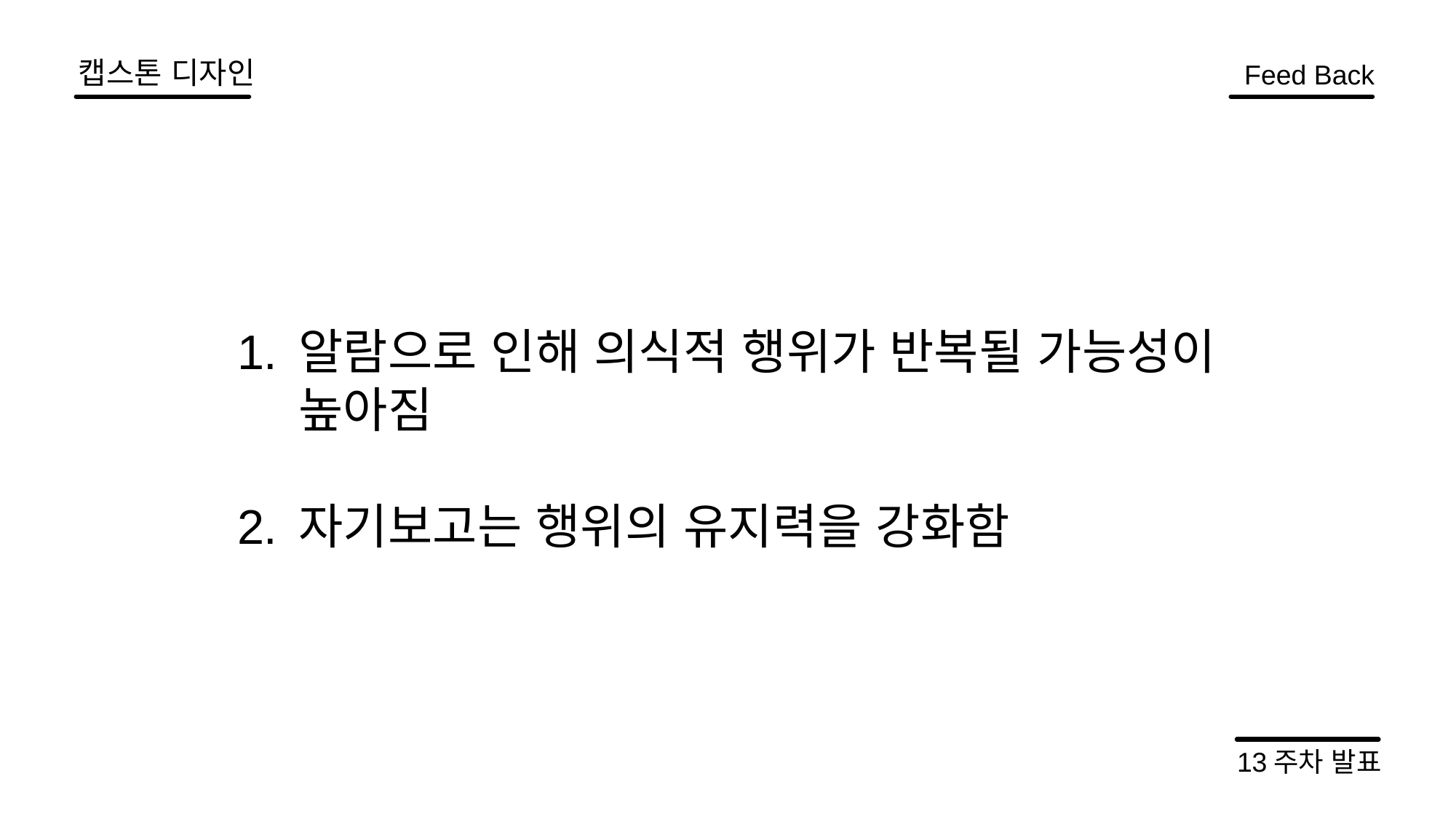

캡스톤 디자인
Feed Back
알람으로 인해 의식적 행위가 반복될 가능성이 높아짐

자기보고는 행위의 유지력을 강화함
13주차 발표